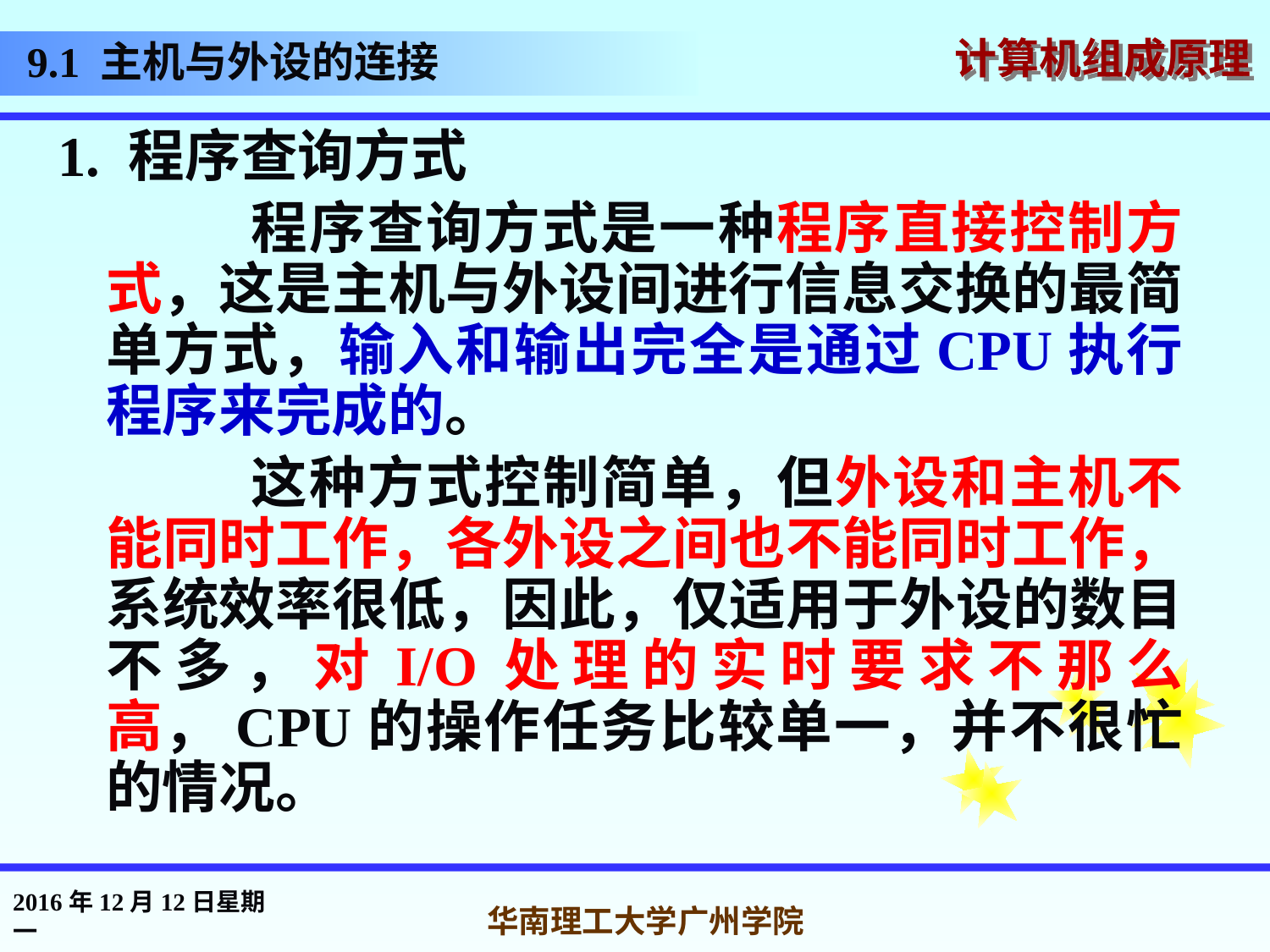

# 9.1 主机与外设的连接
1. 程序查询方式
            程序查询方式是一种程序直接控制方式，这是主机与外设间进行信息交换的最简单方式，输入和输出完全是通过CPU执行程序来完成的。
            这种方式控制简单，但外设和主机不能同时工作，各外设之间也不能同时工作，系统效率很低，因此，仅适用于外设的数目不多，对I/O处理的实时要求不那么高，CPU的操作任务比较单一，并不很忙的情况。
2016年12月12日星期一
华南理工大学广州学院